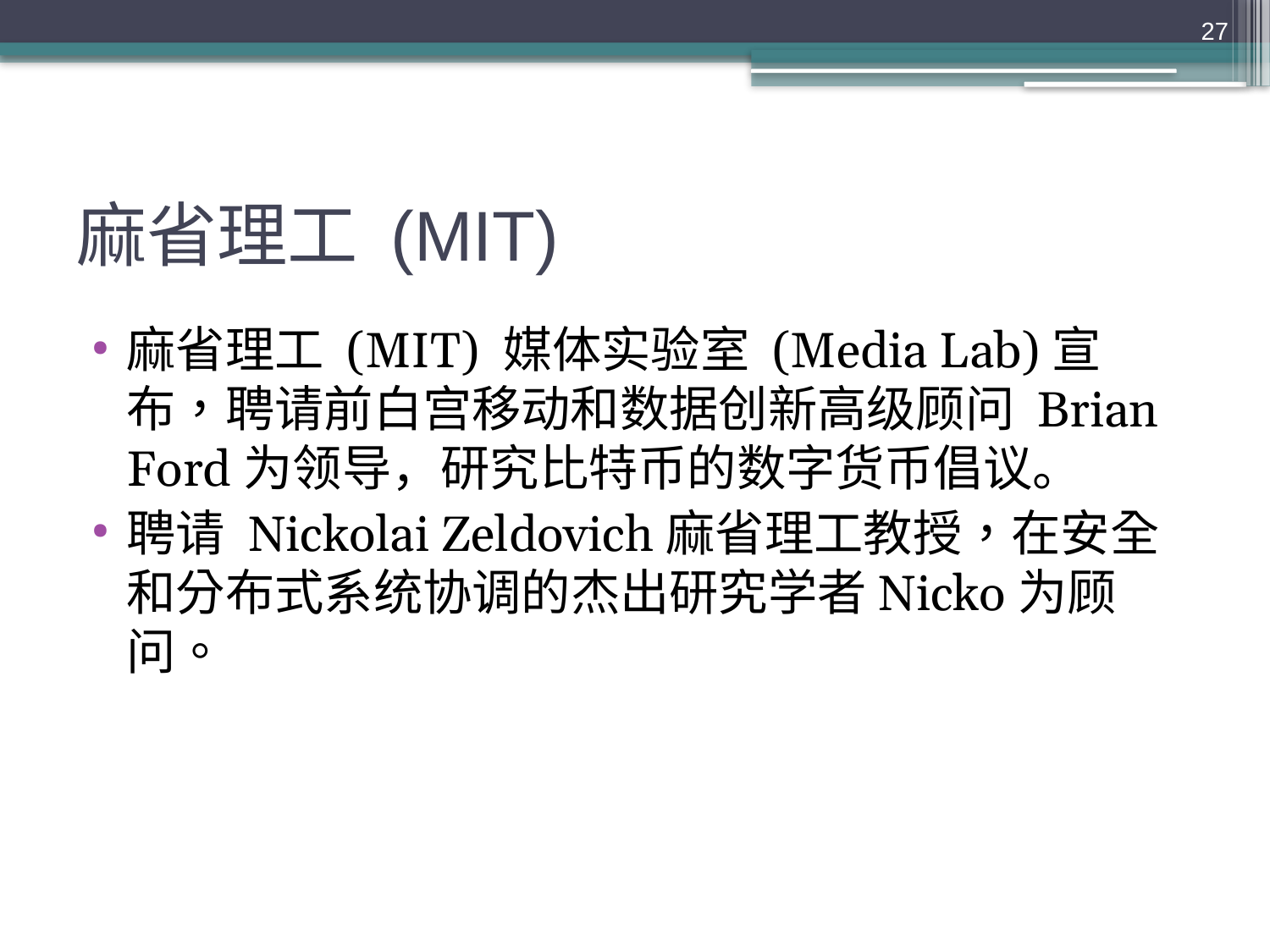

27

# 麻省理工 (MIT)
麻省理工 (MIT) 媒体实验室 (Media Lab)宣布，聘请前白宫移动和数据创新高级顾问 Brian Ford为领导，研究比特币的数字货币倡议。
聘请 Nickolai Zeldovich麻省理工教授，在安全和分布式系统协调的杰出研究学者Nicko为顾问。